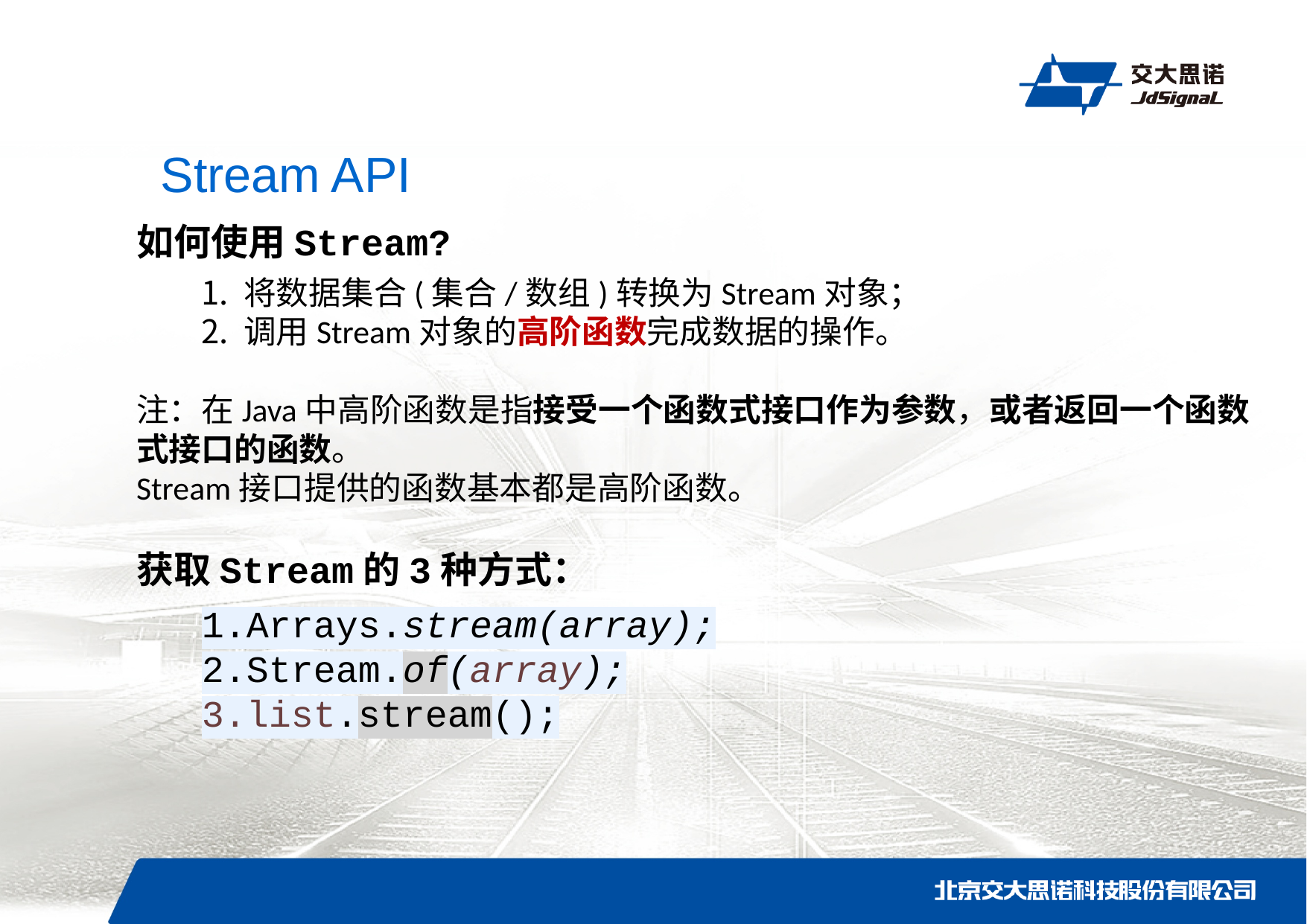

Stream API
如何使用Stream?
将数据集合(集合/数组)转换为Stream对象；
调用Stream对象的高阶函数完成数据的操作。

注：在Java中高阶函数是指接受一个函数式接口作为参数，或者返回一个函数式接口的函数。
Stream接口提供的函数基本都是高阶函数。
获取Stream的3种方式：
Arrays.stream(array);
Stream.of(array);
list.stream();